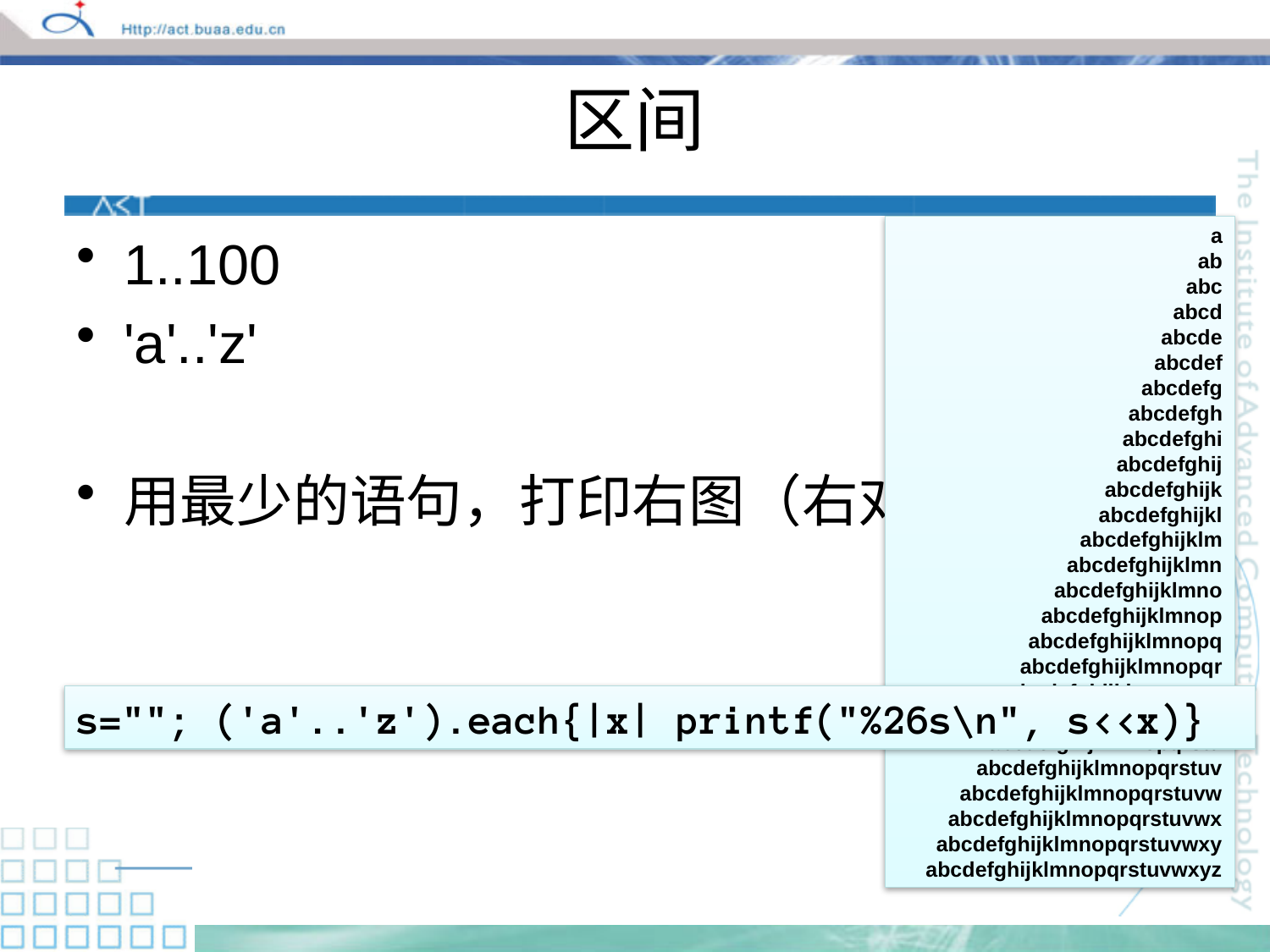

# 区间
a
ab
abc
abcd
abcde
abcdef
abcdefg
abcdefgh
abcdefghi
abcdefghij
abcdefghijk
abcdefghijkl
abcdefghijklm
abcdefghijklmn
abcdefghijklmno
abcdefghijklmnop
abcdefghijklmnopq
abcdefghijklmnopqr
abcdefghijklmnopqrs
abcdefghijklmnopqrst
abcdefghijklmnopqrstu
abcdefghijklmnopqrstuv
abcdefghijklmnopqrstuvw
abcdefghijklmnopqrstuvwx
abcdefghijklmnopqrstuvwxy
abcdefghijklmnopqrstuvwxyz
1..100
'a'..'z'

用最少的语句，打印右图（右对齐）

s=""; ('a'..'z').each{|x| printf("%26s\n", s<<x)}